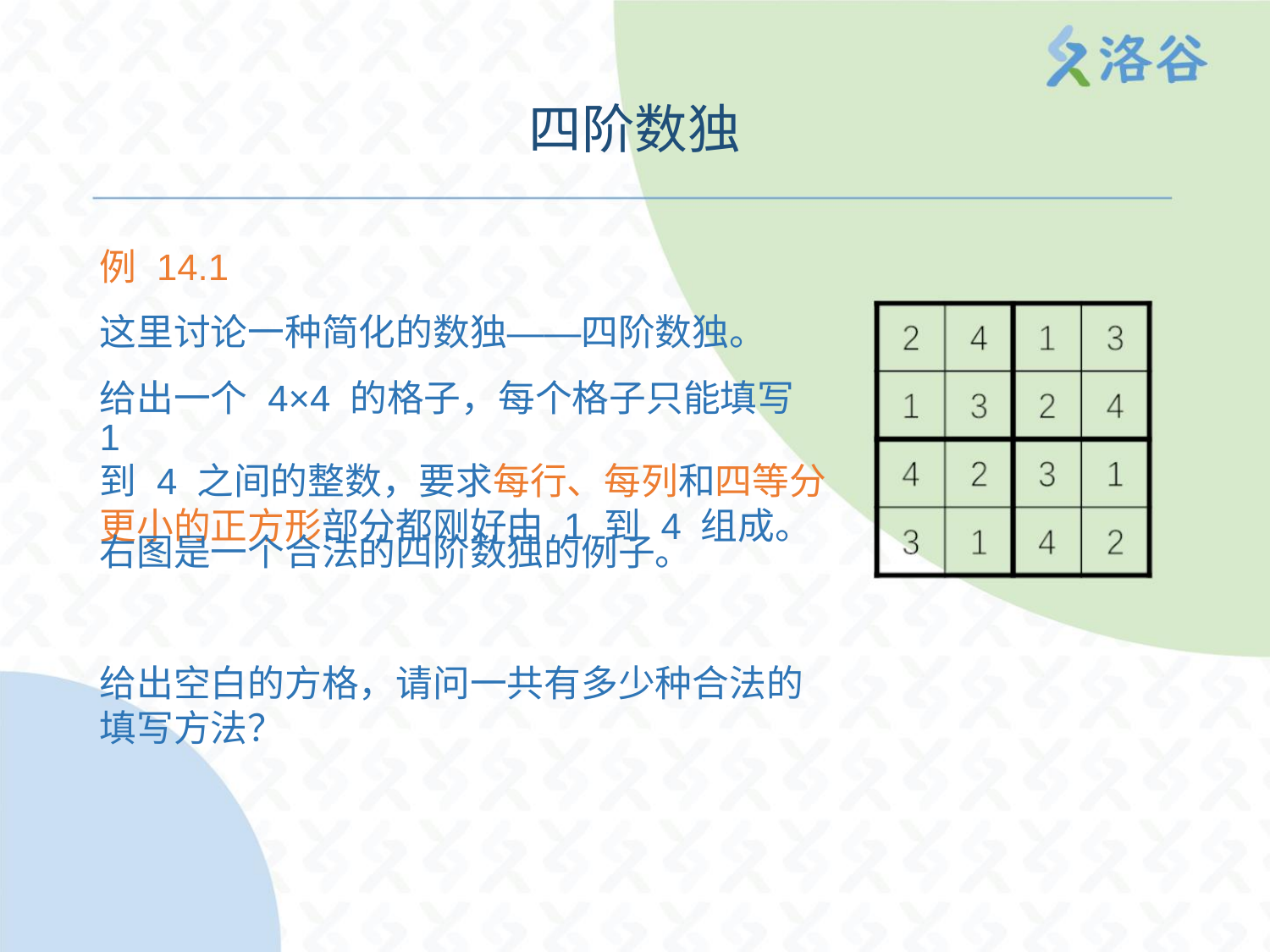

四阶数独
例 14.1
这里讨论一种简化的数独——四阶数独。
给出一个 4×4 的格子，每个格子只能填写 1
到 4 之间的整数，要求每行、每列和四等分
更小的正方形部分都刚好由 1 到 4 组成。
右图是一个合法的四阶数独的例子。
给出空白的方格，请问一共有多少种合法的
填写方法？